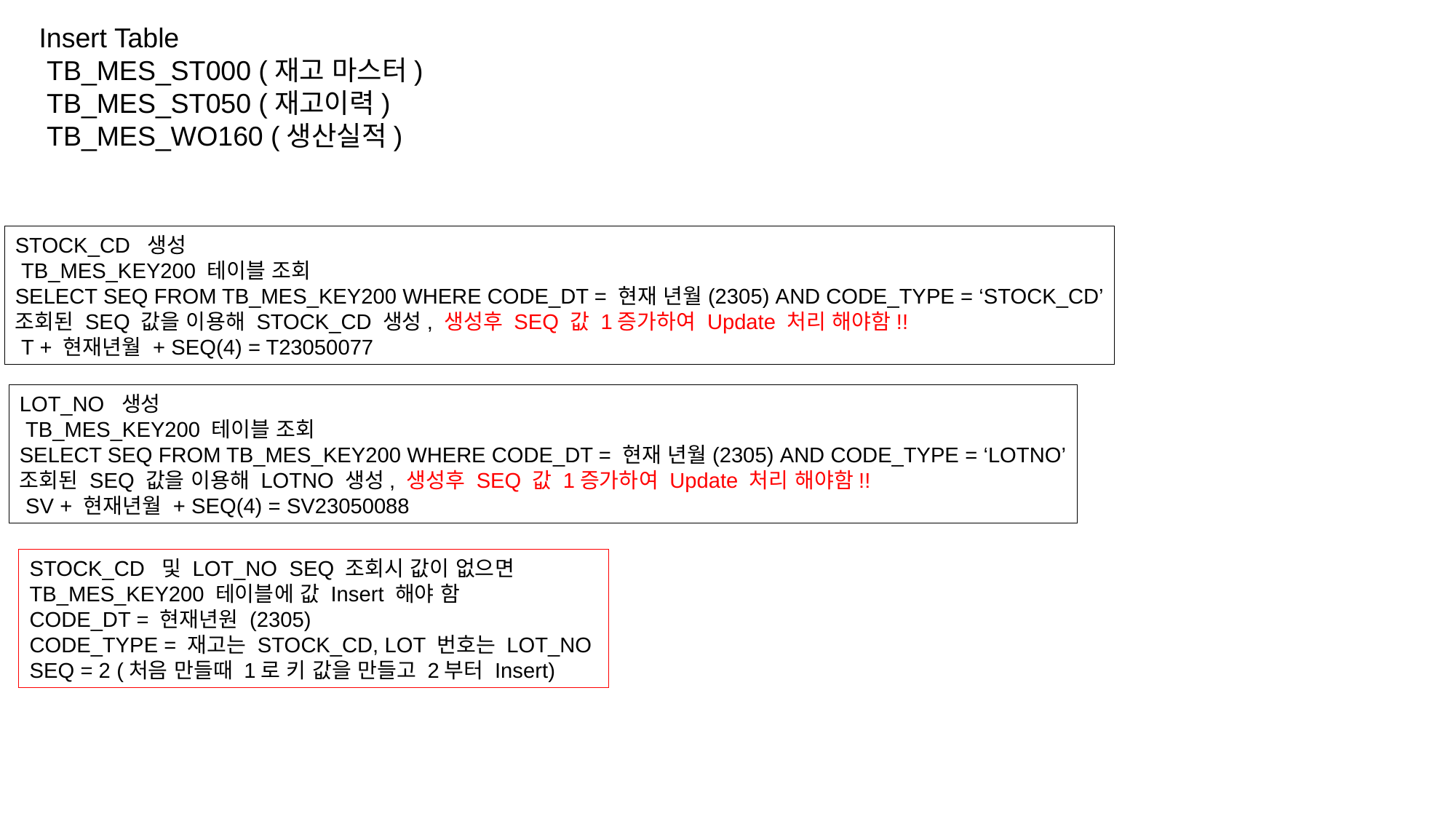

Insert Table
 TB_MES_ST000 (재고 마스터)
 TB_MES_ST050 (재고이력)
 TB_MES_WO160 (생산실적)
STOCK_CD  생성
 TB_MES_KEY200 테이블 조회
SELECT SEQ FROM TB_MES_KEY200 WHERE CODE_DT = 현재 년월(2305) AND CODE_TYPE = ‘STOCK_CD’
조회된 SEQ 값을 이용해 STOCK_CD 생성, 생성후 SEQ 값 1증가하여 Update 처리 해야함!!
 T + 현재년월 + SEQ(4) = T23050077
LOT_NO  생성
 TB_MES_KEY200 테이블 조회
SELECT SEQ FROM TB_MES_KEY200 WHERE CODE_DT = 현재 년월(2305) AND CODE_TYPE = ‘LOTNO’
조회된 SEQ 값을 이용해 LOTNO 생성, 생성후 SEQ 값 1증가하여 Update 처리 해야함!!
 SV + 현재년월 + SEQ(4) = SV23050088
STOCK_CD  및 LOT_NO  SEQ 조회시 값이 없으면
TB_MES_KEY200 테이블에 값 Insert 해야 함
CODE_DT = 현재년원 (2305)
CODE_TYPE = 재고는 STOCK_CD, LOT 번호는 LOT_NO
SEQ = 2 (처음 만들때 1로 키 값을 만들고 2부터 Insert)